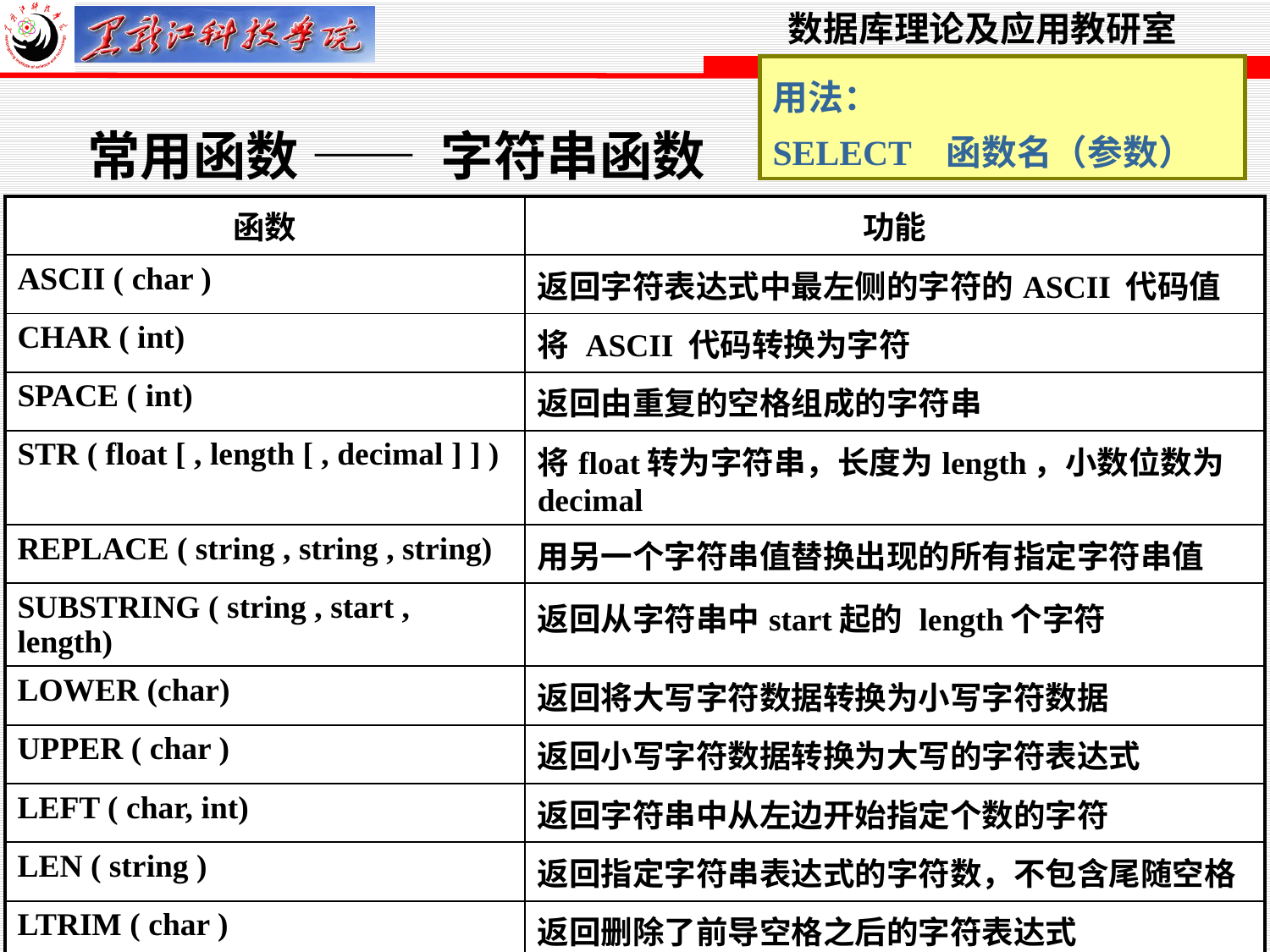

用法：
SELECT   函数名（参数）
常用函数 ——  字符串函数
| 函数 | 功能 |
| --- | --- |
| ASCII ( char ) | 返回字符表达式中最左侧的字符的ASCII 代码值 |
| CHAR ( int) | 将 ASCII 代码转换为字符 |
| SPACE ( int) | 返回由重复的空格组成的字符串 |
| STR ( float [ , length [ , decimal ] ] ) | 将float转为字符串，长度为length，小数位数为decimal |
| REPLACE ( string , string , string) | 用另一个字符串值替换出现的所有指定字符串值 |
| SUBSTRING ( string , start , length) | 返回从字符串中start起的 length个字符 |
| LOWER (char) | 返回将大写字符数据转换为小写字符数据 |
| UPPER ( char ) | 返回小写字符数据转换为大写的字符表达式 |
| LEFT ( char, int) | 返回字符串中从左边开始指定个数的字符 |
| LEN ( string ) | 返回指定字符串表达式的字符数，不包含尾随空格 |
| LTRIM ( char ) | 返回删除了前导空格之后的字符表达式 |
| REVERSE(string) | 改变字符串的序列， |
| + | 连接两个或两个以上的字符串 |